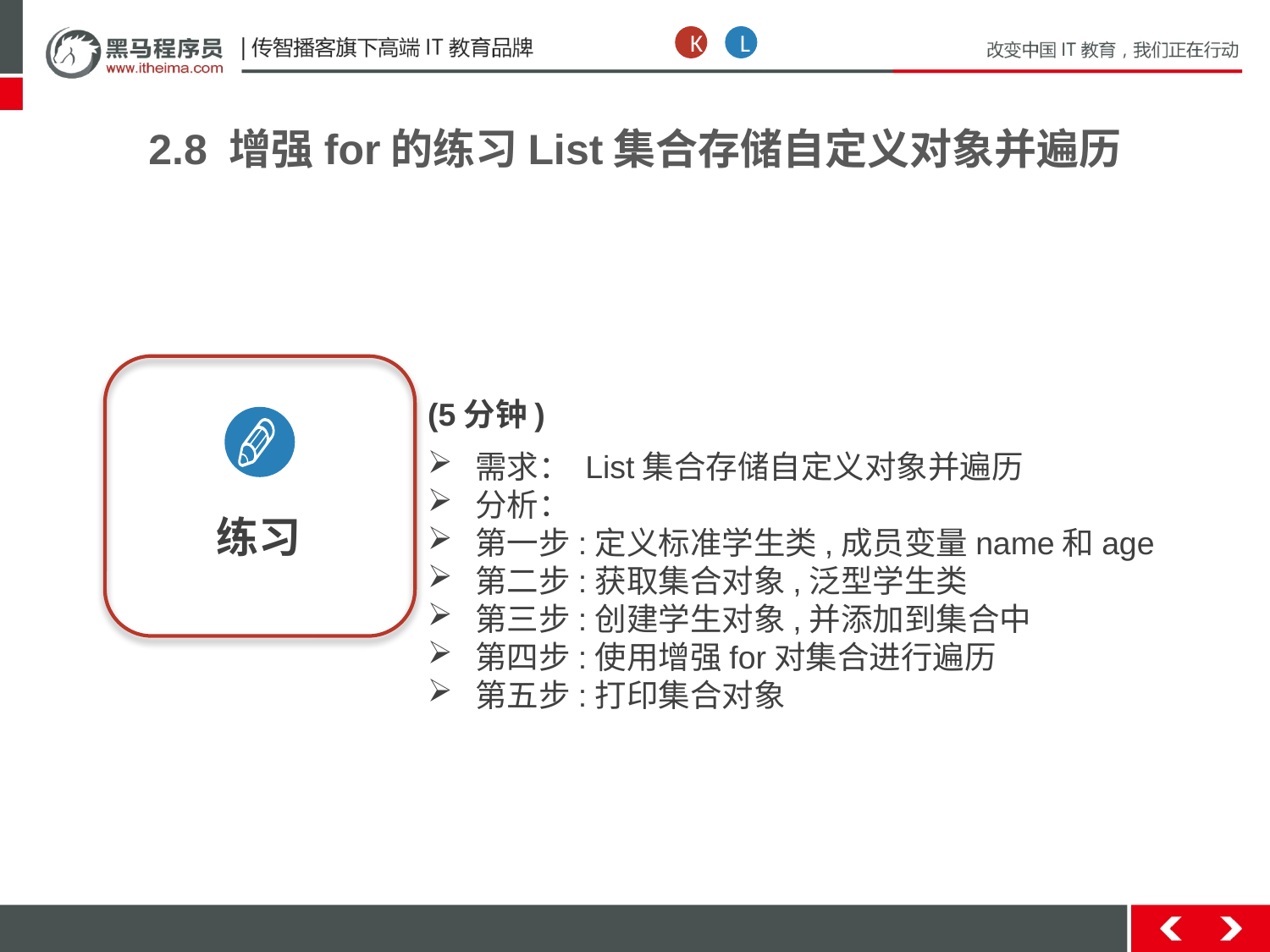

K
L
2.8 增强for的练习List集合存储自定义对象并遍历

练习
(5分钟)
需求： List集合存储自定义对象并遍历
分析：
第一步:定义标准学生类,成员变量name和age
第二步:获取集合对象,泛型学生类
第三步:创建学生对象,并添加到集合中
第四步:使用增强for对集合进行遍历
第五步:打印集合对象